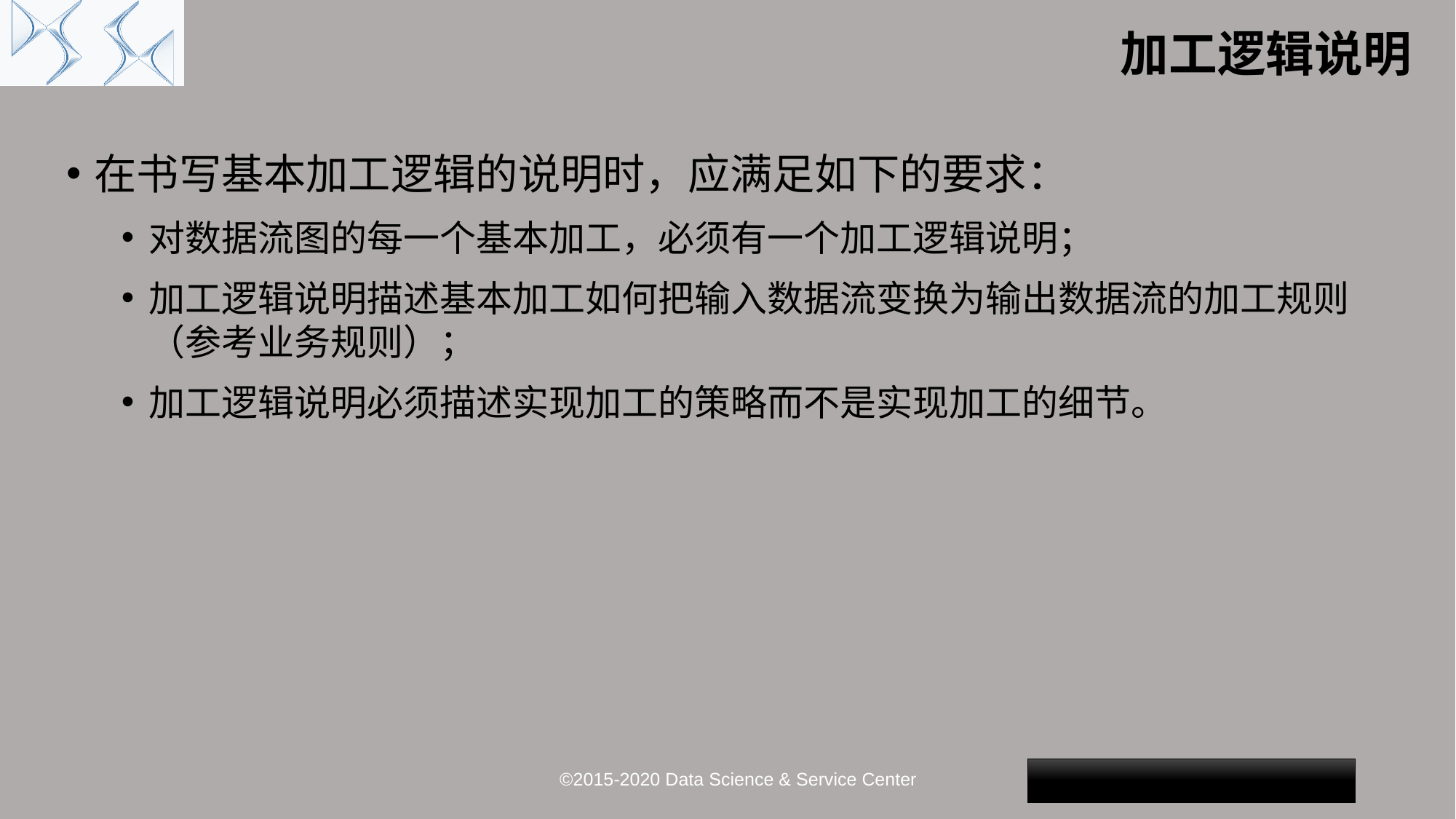

# 加工逻辑说明
在书写基本加工逻辑的说明时，应满足如下的要求：
对数据流图的每一个基本加工，必须有一个加工逻辑说明；
加工逻辑说明描述基本加工如何把输入数据流变换为输出数据流的加工规则（参考业务规则）；
加工逻辑说明必须描述实现加工的策略而不是实现加工的细节。

©2015-2020 Data Science & Service Center
40